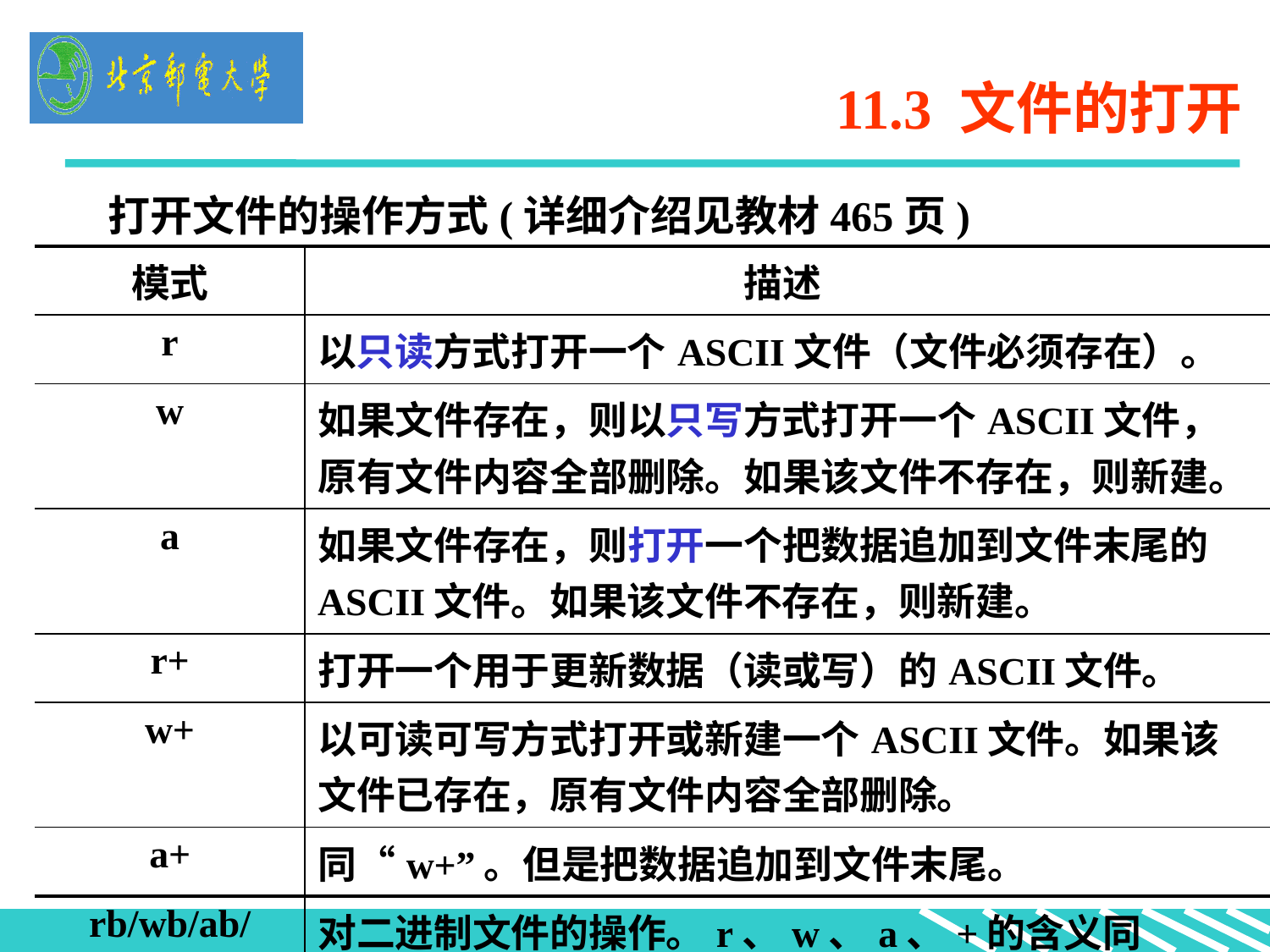

# 11.3 文件的打开
打开文件的操作方式(详细介绍见教材465页)

| 模式 | 描述 |
| --- | --- |
| r | 以只读方式打开一个ASCII文件（文件必须存在）。 |
| w | 如果文件存在，则以只写方式打开一个ASCII文件，原有文件内容全部删除。如果该文件不存在，则新建。 |
| a | 如果文件存在，则打开一个把数据追加到文件末尾的ASCII文件。如果该文件不存在，则新建。 |
| r+ | 打开一个用于更新数据（读或写）的ASCII文件。 |
| w+ | 以可读可写方式打开或新建一个ASCII文件。如果该文件已存在，原有文件内容全部删除。 |
| a+ | 同“w+”。但是把数据追加到文件末尾。 |
| rb/wb/ab/r+b/w+b/a+b | 对二进制文件的操作。r、w、a、+的含义同ASCII文件操作。 |
5